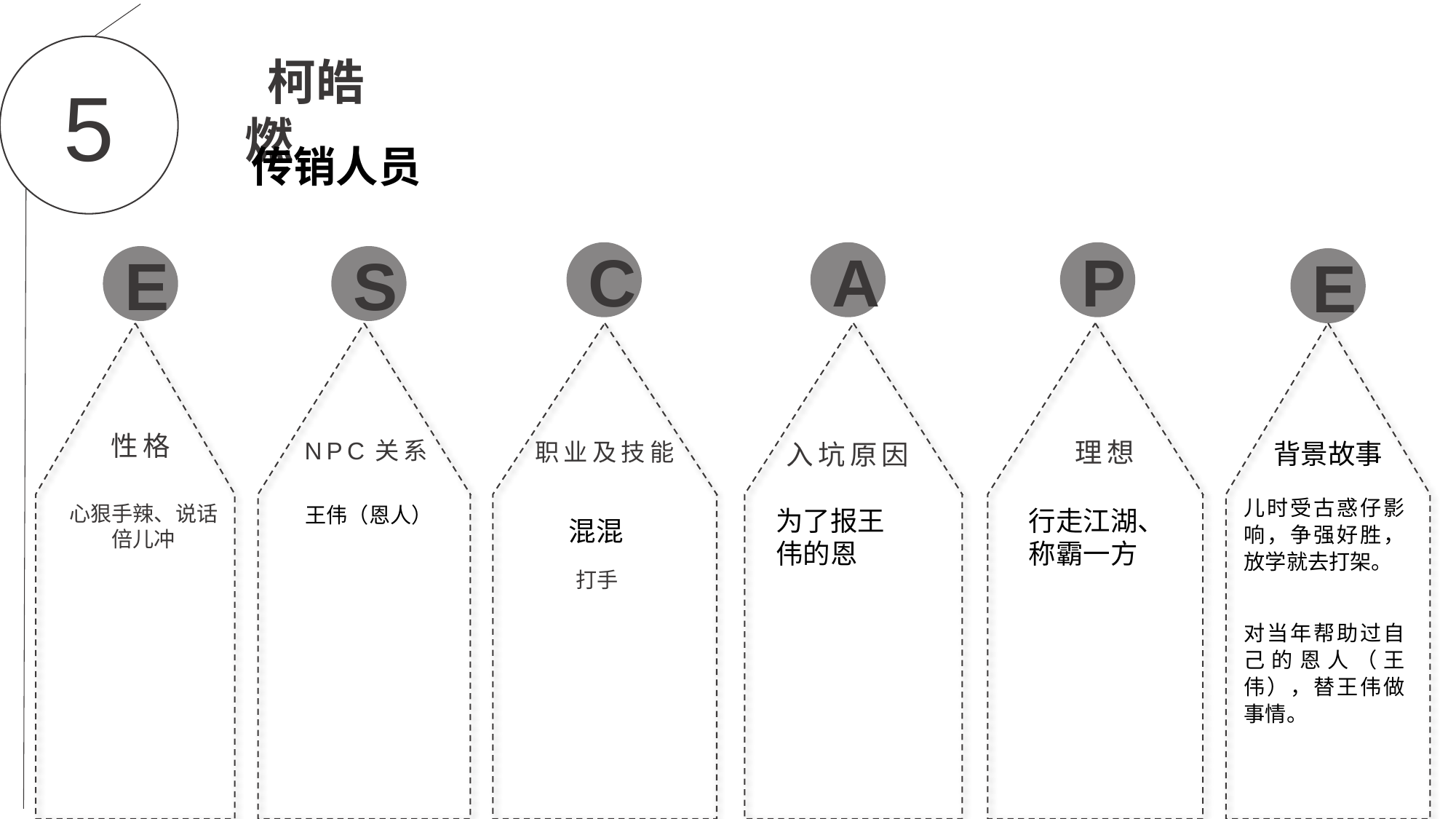

5
 柯皓燃
传销人员
C
A
P
E
S
E

性格
NPC关系
理想
职业及技能
背景故事
入坑原因
儿时受古惑仔影响，争强好胜，放学就去打架。
王伟（恩人）
心狠手辣、说话倍儿冲
为了报王伟的恩
行走江湖、称霸一方
混混
打手

对当年帮助过自己的恩人（王伟），替王伟做事情。